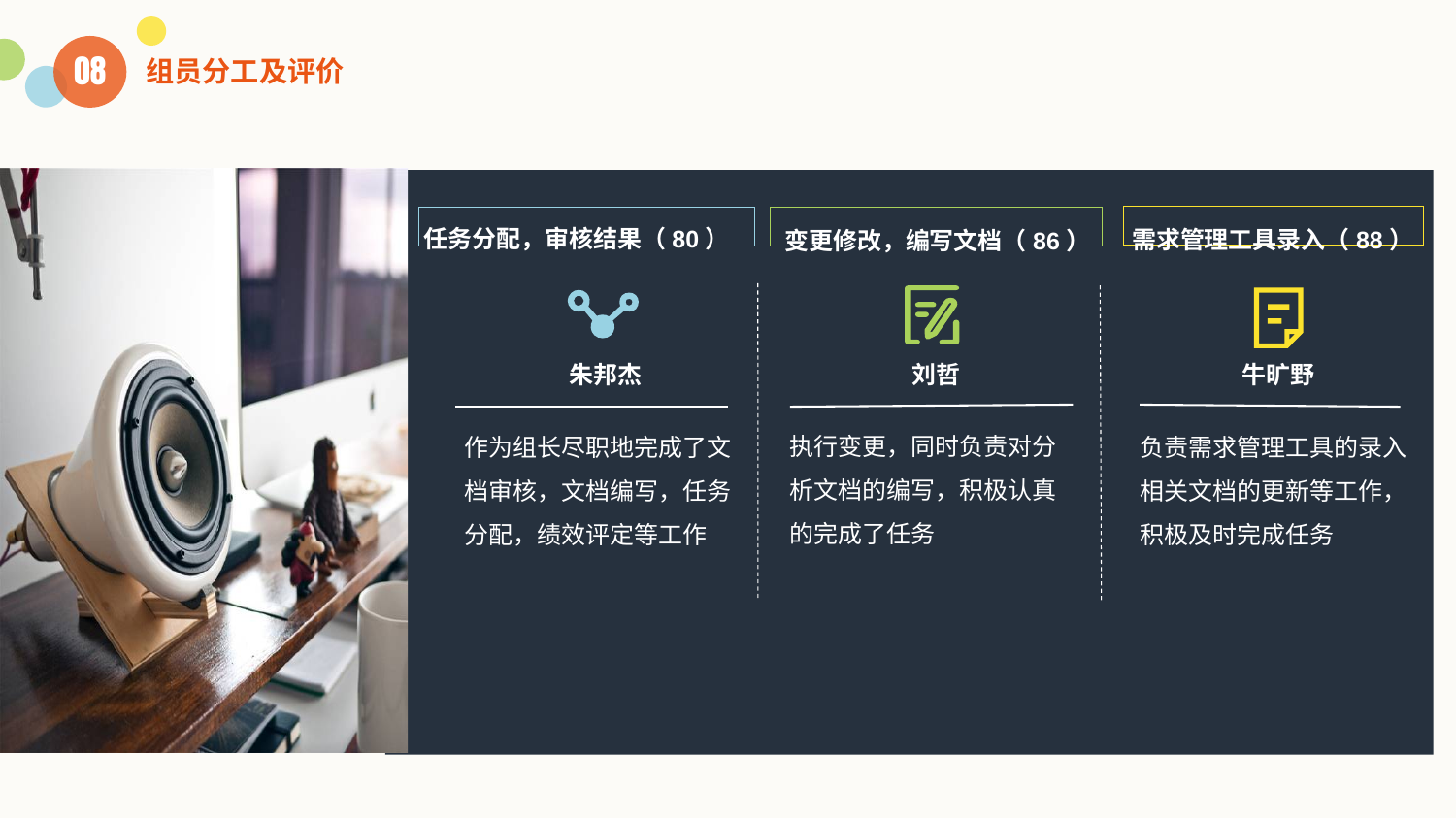

08
组员分工及评价

任务分配，审核结果（80）
需求管理工具录入（88）
变更修改，编写文档（86）

朱邦杰
刘哲
牛旷野

执行变更，同时负责对分析文档的编写，积极认真的完成了任务
负责需求管理工具的录入相关文档的更新等工作，积极及时完成任务
作为组长尽职地完成了文档审核，文档编写，任务分配，绩效评定等工作